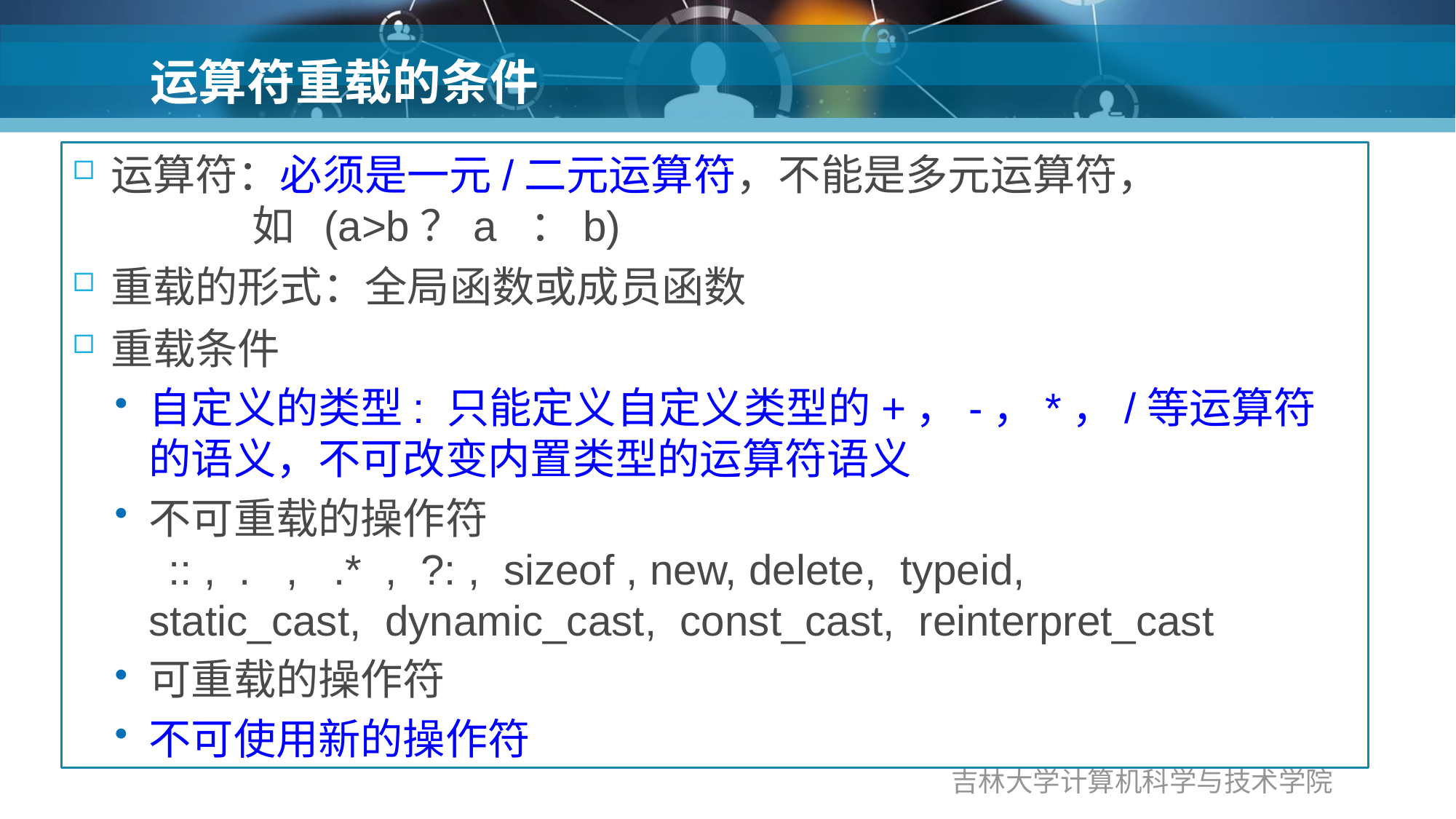

# 运算符重载的条件
运算符：必须是一元/二元运算符，不能是多元运算符，
               如  (a>b？a  ：b)
重载的形式：全局函数或成员函数
重载条件
自定义的类型: 只能定义自定义类型的+，-，*，/等运算符的语义，不可改变内置类型的运算符语义
不可重载的操作符
 :: ,  .   ,   .*  ,  ?: ,  sizeof , new, delete,  typeid,
static_cast,  dynamic_cast,  const_cast,  reinterpret_cast
可重载的操作符
不可使用新的操作符
吉林大学计算机科学与技术学院